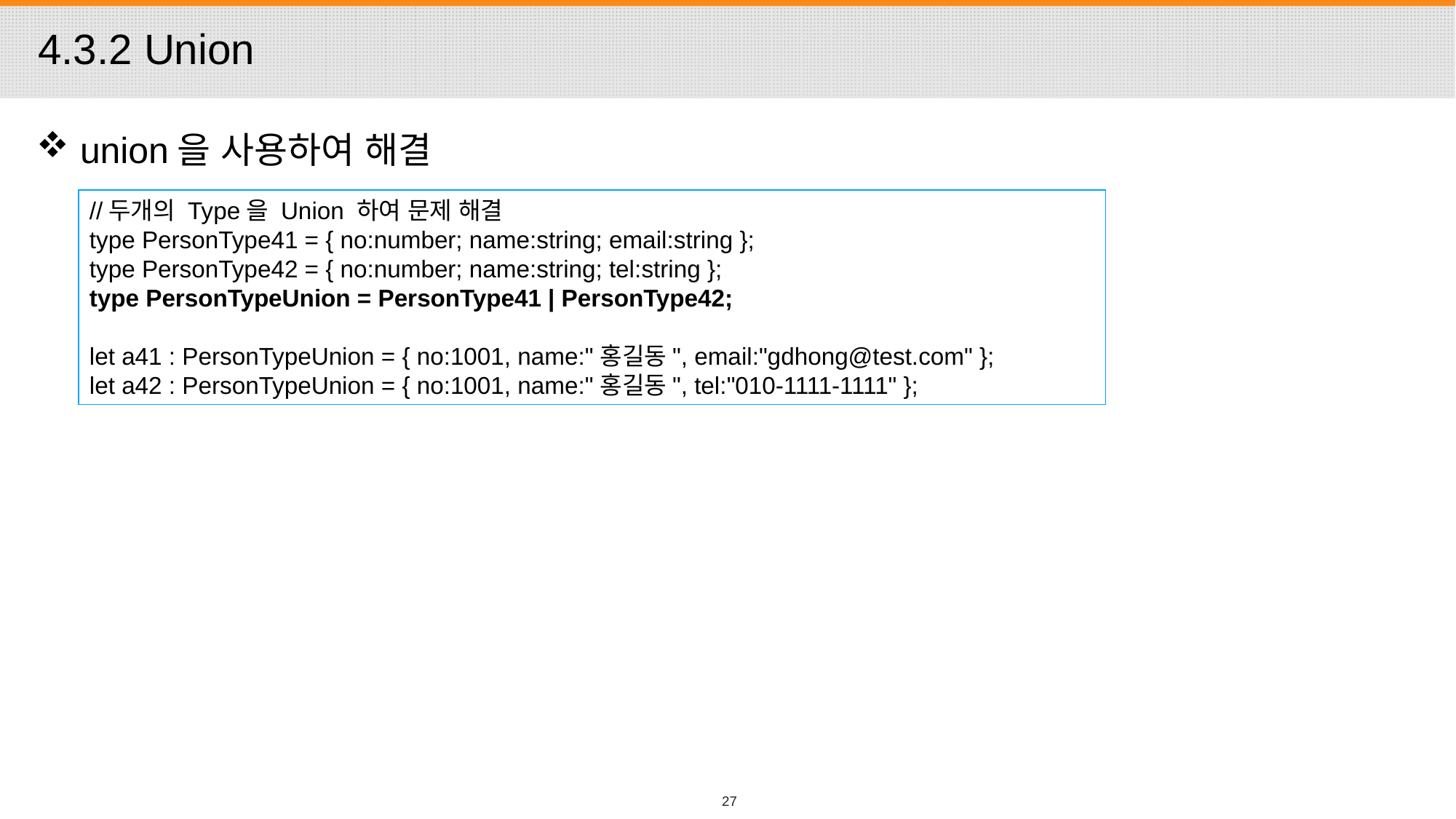

# 4.3.2 Union
 union을 사용하여 해결
//두개의 Type을 Union 하여 문제 해결
type PersonType41 = { no:number; name:string; email:string };
type PersonType42 = { no:number; name:string; tel:string };
type PersonTypeUnion = PersonType41 | PersonType42;

let a41 : PersonTypeUnion = { no:1001, name:"홍길동", email:"gdhong@test.com" };
let a42 : PersonTypeUnion = { no:1001, name:"홍길동", tel:"010-1111-1111" };